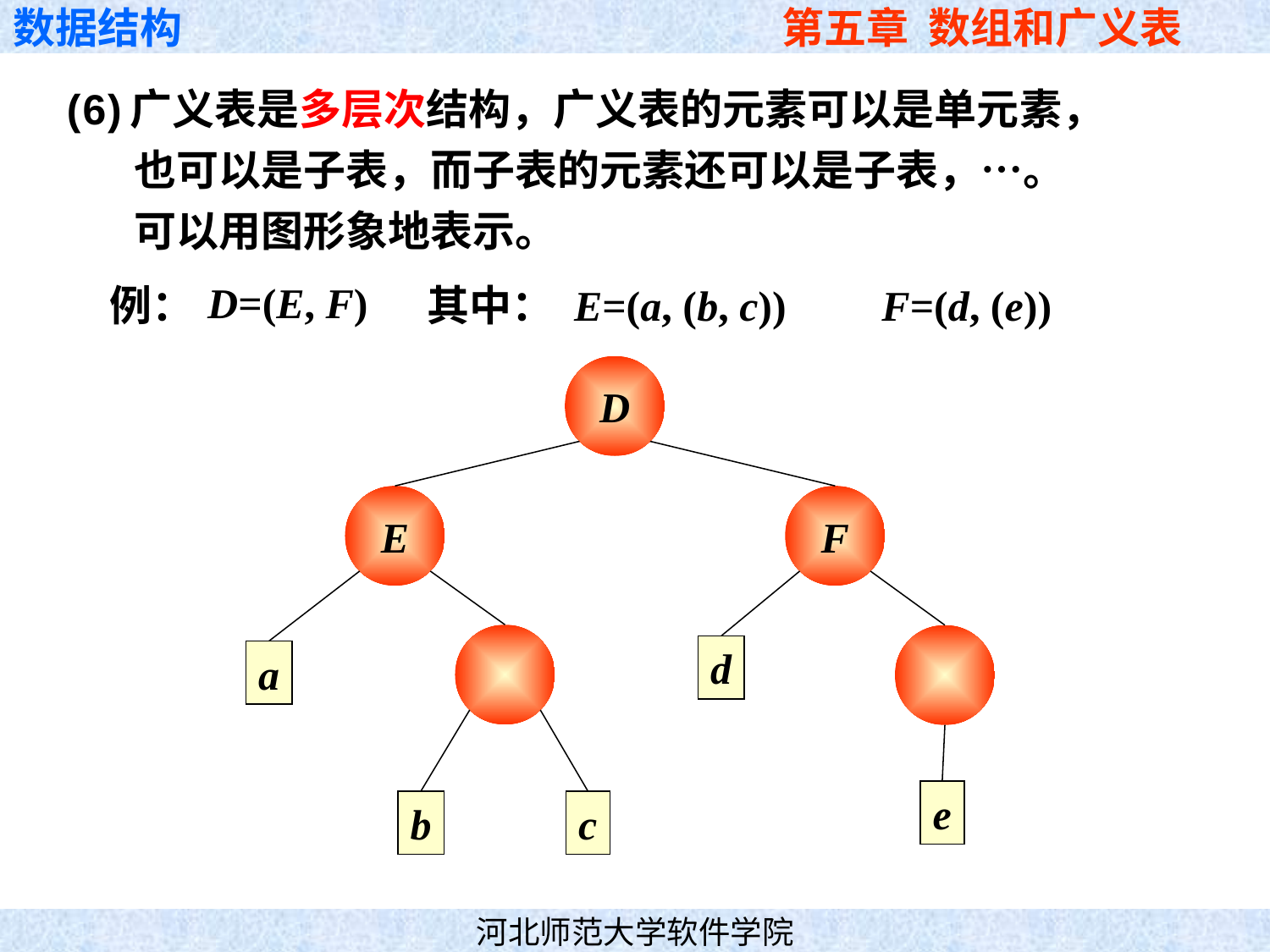

广义表是多层次结构，广义表的元素可以是单元素，
      也可以是子表，而子表的元素还可以是子表，…。
      可以用图形象地表示。
其中： E=(a, (b, c))         F=(d, (e))
D=(E, F)
例：
D
E
F

d
a
e
b
c